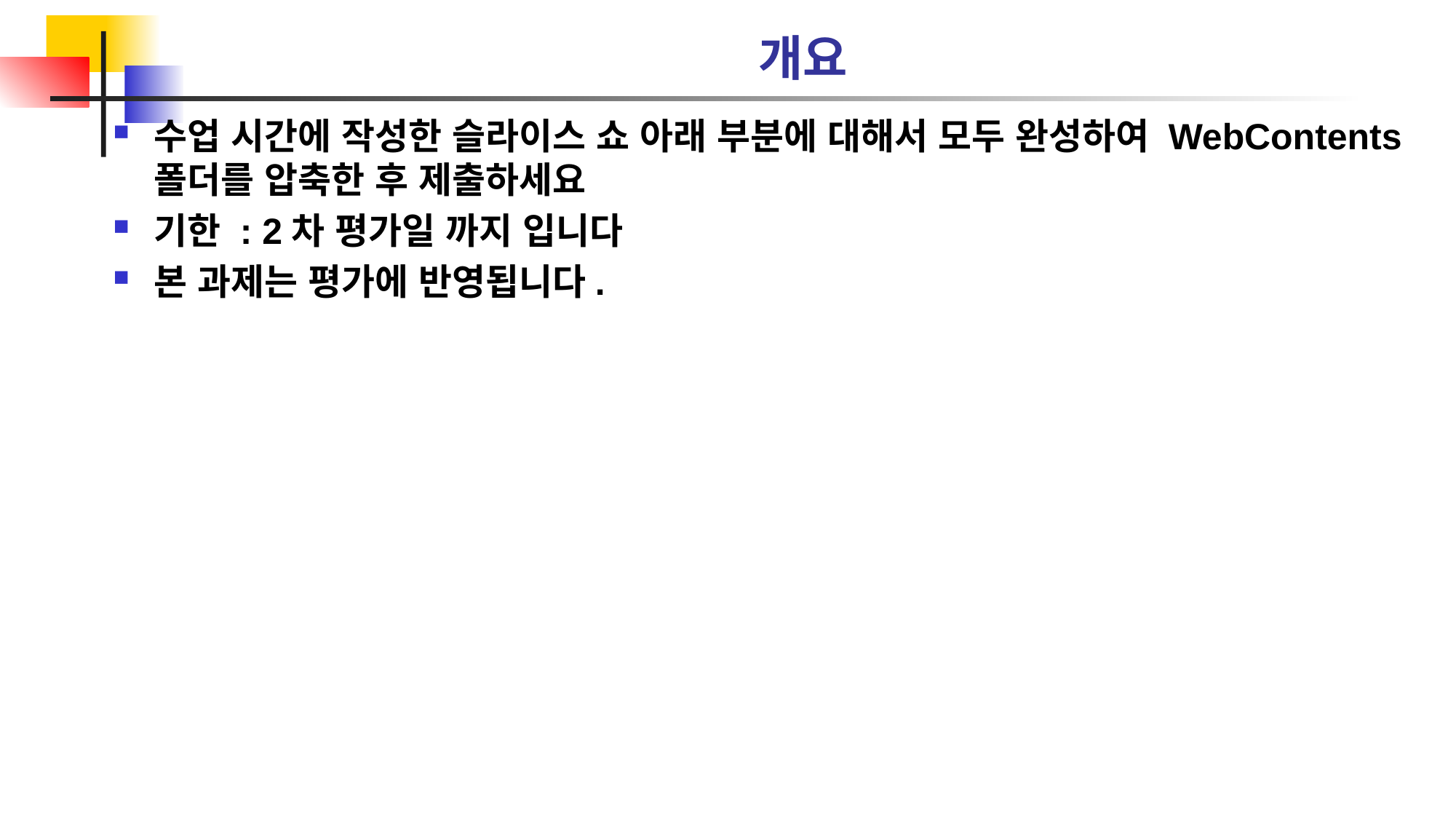

# 개요
수업 시간에 작성한 슬라이스 쇼 아래 부분에 대해서 모두 완성하여 WebContents 폴더를 압축한 후 제출하세요
기한 : 2차 평가일 까지 입니다
본 과제는 평가에 반영됩니다.